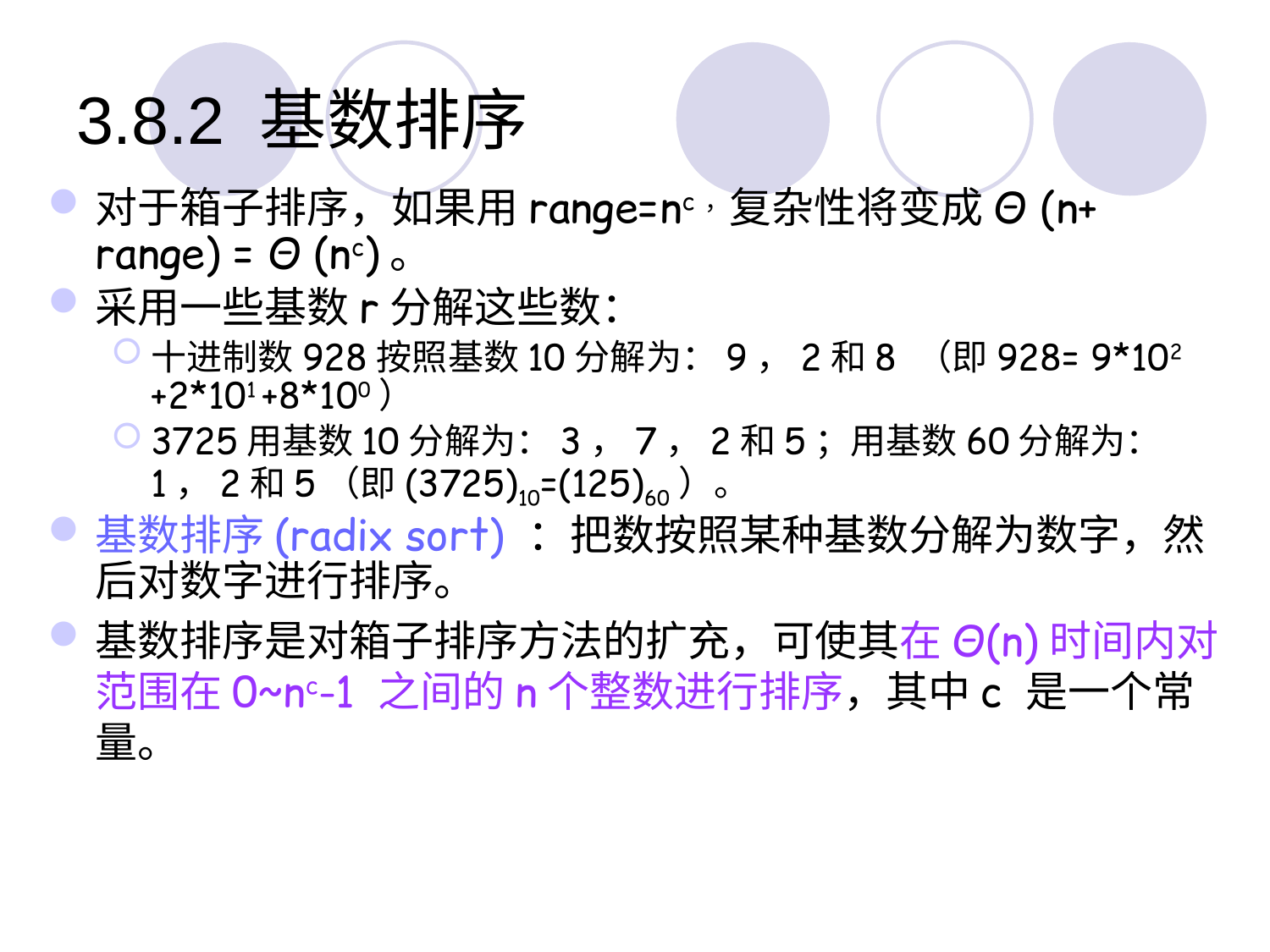

# 3.8.2 基数排序
对于箱子排序，如果用range=nc，复杂性将变成Θ (n+ range) = Θ (nc)。
采用一些基数r分解这些数：
十进制数928按照基数10分解为：9，2和8 （即928= 9*102 +2*101 +8*100）
3725用基数10分解为：3，7，2和5；用基数60分解为：1，2和5（即(3725)10=(125)60）。
基数排序(radix sort) ：把数按照某种基数分解为数字，然后对数字进行排序。
基数排序是对箱子排序方法的扩充，可使其在Θ(n)时间内对范围在0~nc-1 之间的n个整数进行排序，其中c 是一个常量。

62